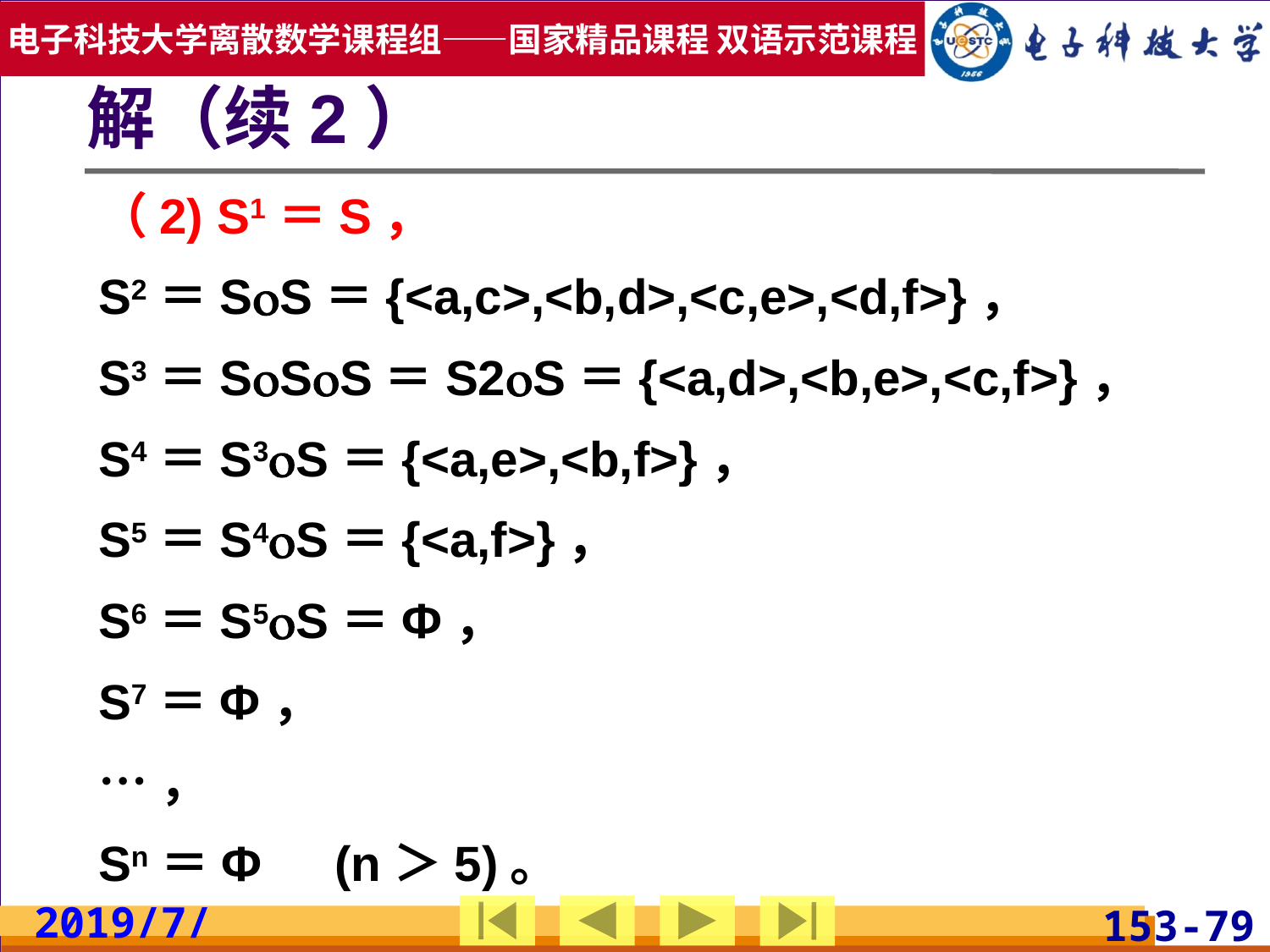

# 解（续2）
（2) S1＝S，
S2＝SοS＝{<a,c>,<b,d>,<c,e>,<d,f>}，
S3＝SοSοS＝S2οS＝{<a,d>,<b,e>,<c,f>}，
S4＝S3οS＝{<a,e>,<b,f>}，
S5＝S4οS＝{<a,f>}，
S6＝S5οS＝Φ，
S7＝Φ，
…，
Sn＝Φ　(n＞5)。
2019/7/3